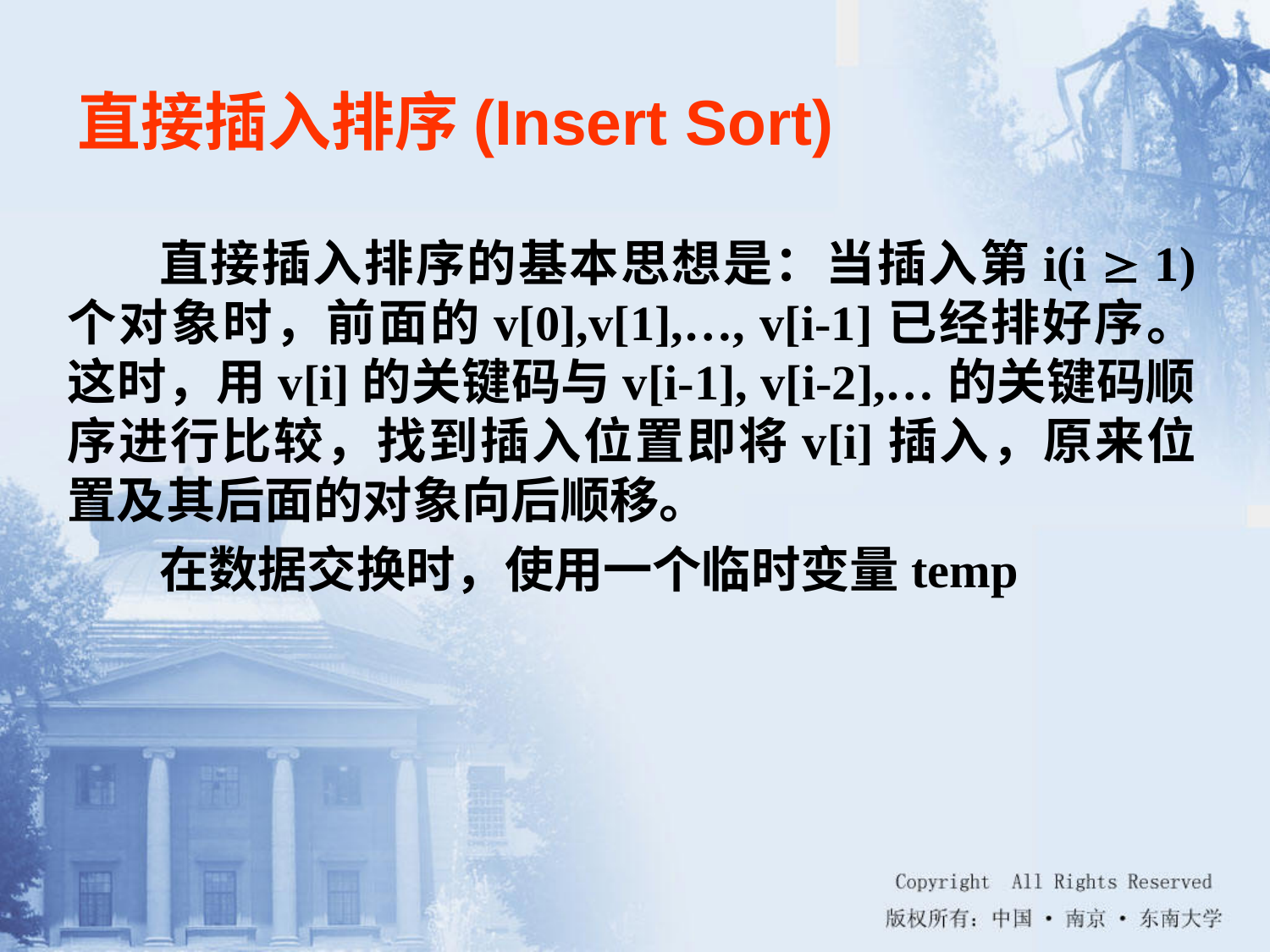

# 直接插入排序(Insert Sort)
直接插入排序的基本思想是：当插入第i(i ≥ 1) 个对象时，前面的v[0],v[1],…, v[i-1]已经排好序。这时，用v[i]的关键码与v[i-1], v[i-2],…的关键码顺序进行比较，找到插入位置即将v[i]插入，原来位置及其后面的对象向后顺移。
在数据交换时，使用一个临时变量temp